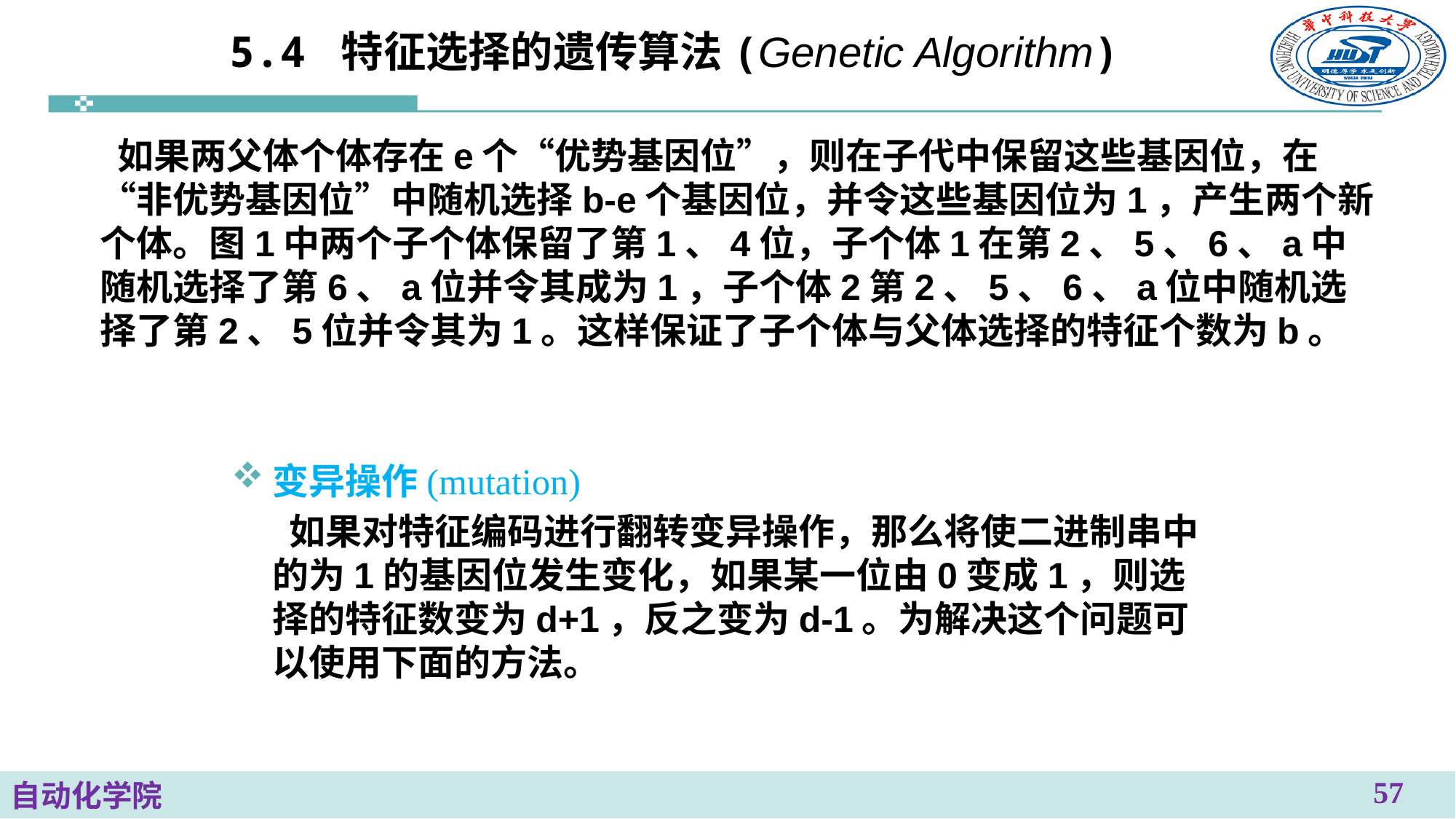

# 5.4 特征选择的遗传算法(Genetic Algorithm)
      如果两父体个体存在e个“优势基因位”，则在子代中保留这些基因位，在“非优势基因位”中随机选择b-e个基因位，并令这些基因位为1，产生两个新个体。图1中两个子个体保留了第1、4位，子个体1在第2、5、6、a中随机选择了第6、a位并令其成为1，子个体2第2、5、6、a位中随机选择了第2、5位并令其为1。这样保证了子个体与父体选择的特征个数为b。
变异操作(mutation)
      如果对特征编码进行翻转变异操作，那么将使二进制串中的为1的基因位发生变化，如果某一位由0变成1，则选择的特征数变为d+1，反之变为d-1。为解决这个问题可以使用下面的方法。
57